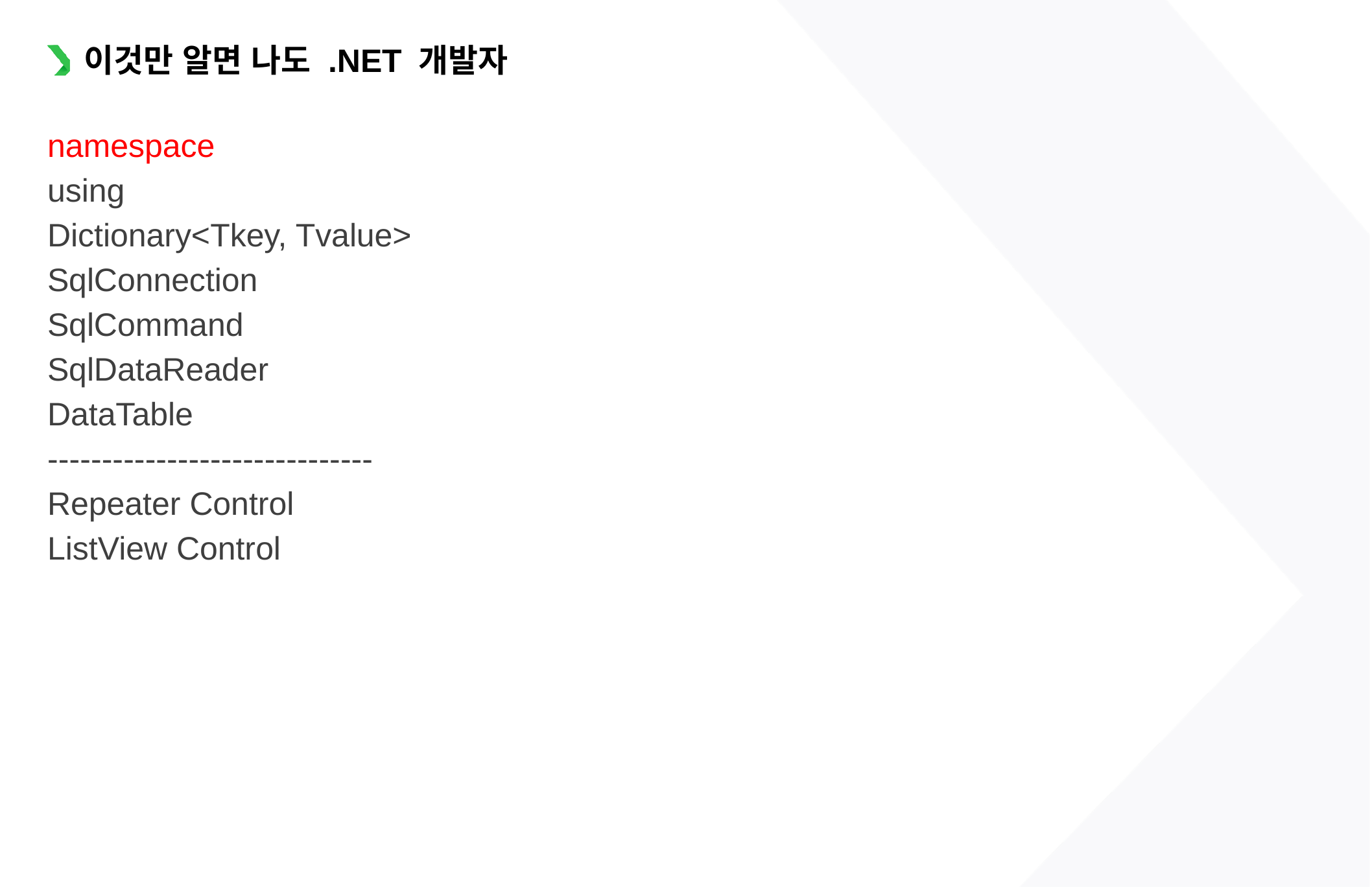

이것만 알면 나도 .NET 개발자
namespace
using
Dictionary<Tkey, Tvalue>
SqlConnection
SqlCommand
SqlDataReader
DataTable
------------------------------
Repeater Control
ListView Control